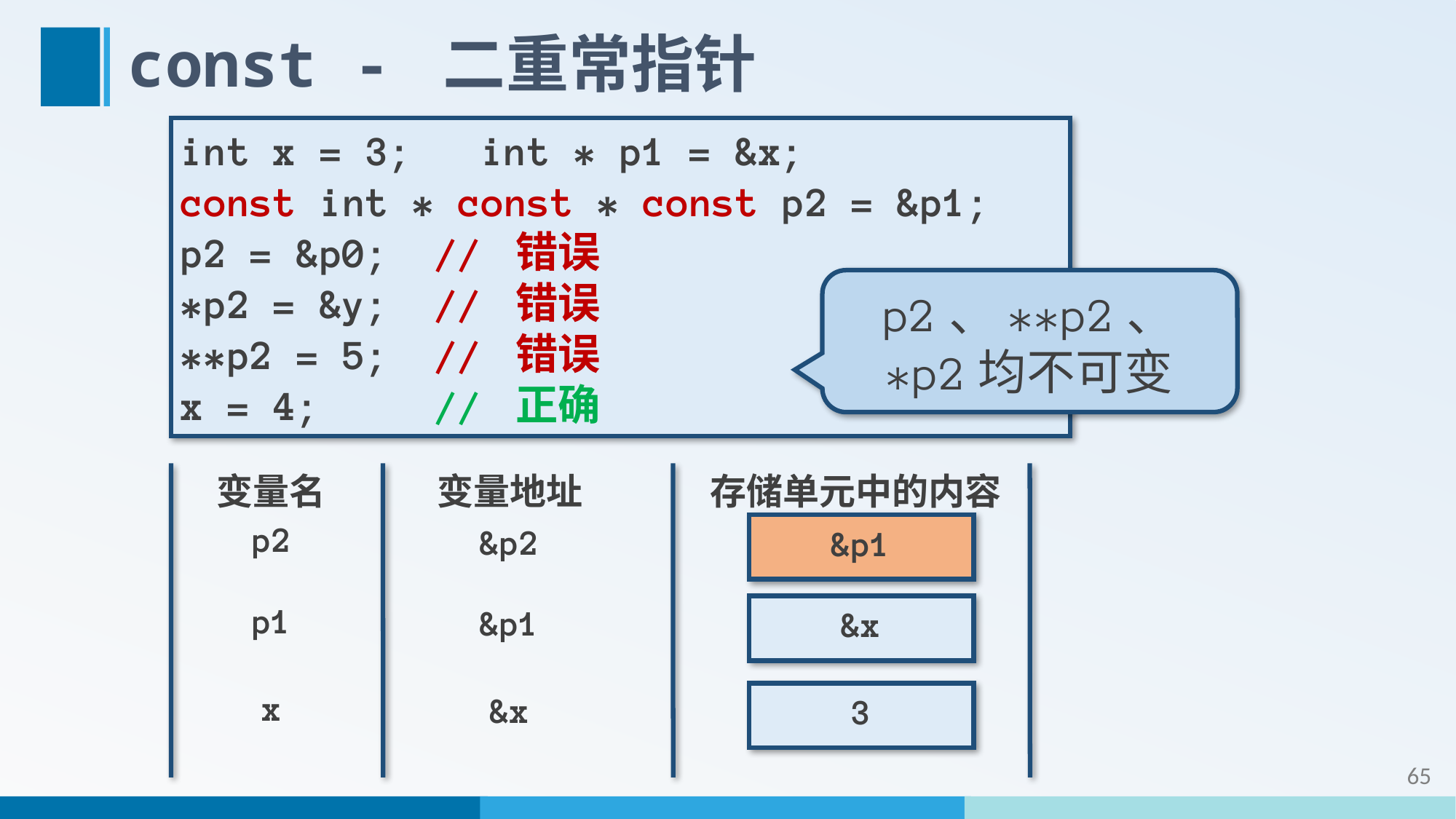

# const - 二重常指针
int x = 3;   int * p1 = &x;
const int * const * const p2 = &p1;
p2 = &p0;  // 错误
*p2 = &y;  // 错误
**p2 = 5;  // 错误
x = 4;     // 正确
p2、**p2、
*p2均不可变

变量名

变量地址

存储单元中的内容

p2
&p2
&p1

p1
&p1
&x

x
&x
3